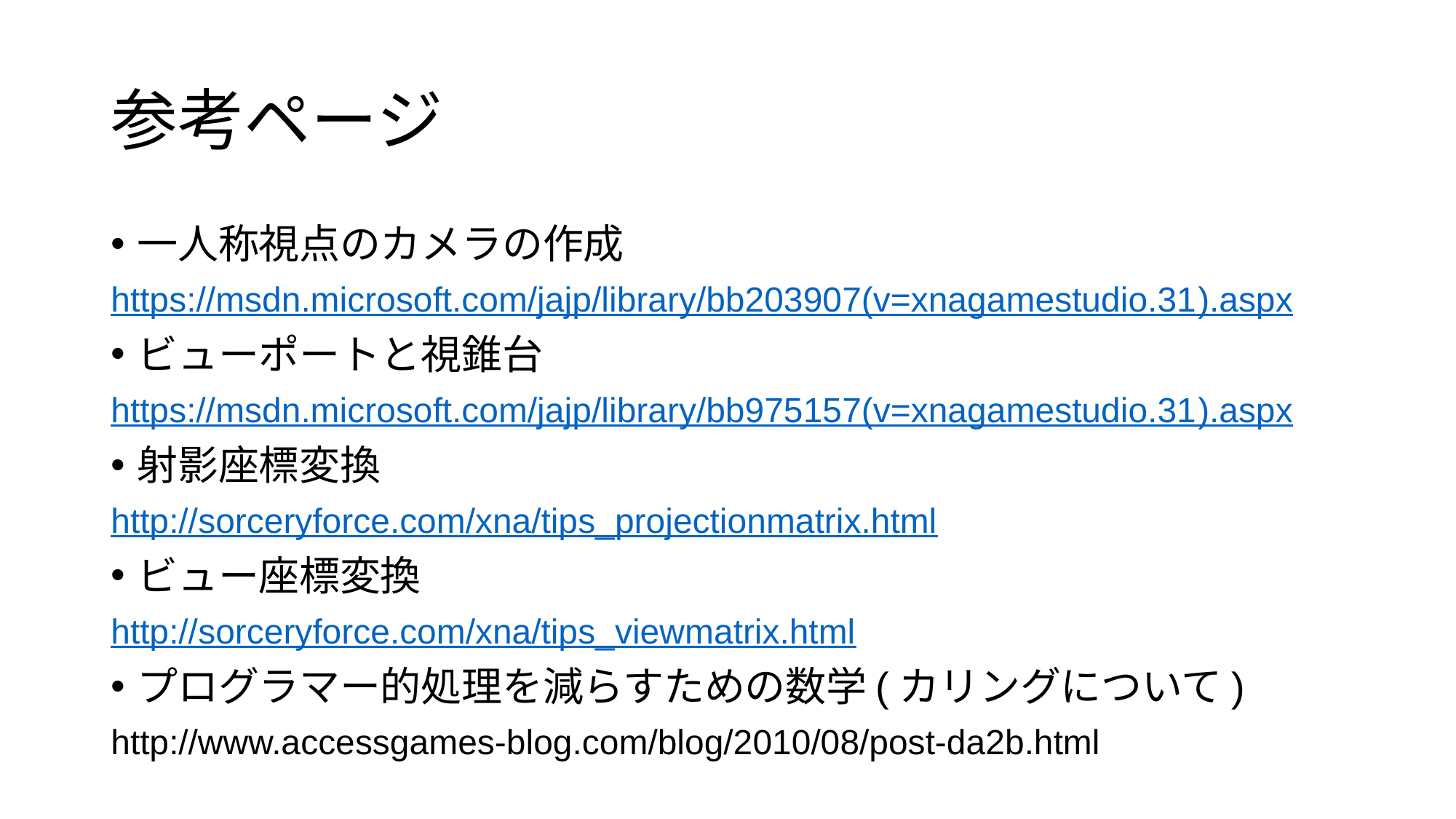

# 参考ページ
一人称視点のカメラの作成
https://msdn.microsoft.com/jajp/library/bb203907(v=xnagamestudio.31).aspx
ビューポートと視錐台
https://msdn.microsoft.com/jajp/library/bb975157(v=xnagamestudio.31).aspx
射影座標変換
http://sorceryforce.com/xna/tips_projectionmatrix.html
ビュー座標変換
http://sorceryforce.com/xna/tips_viewmatrix.html
プログラマー的処理を減らすための数学(カリングについて)
http://www.accessgames-blog.com/blog/2010/08/post-da2b.html